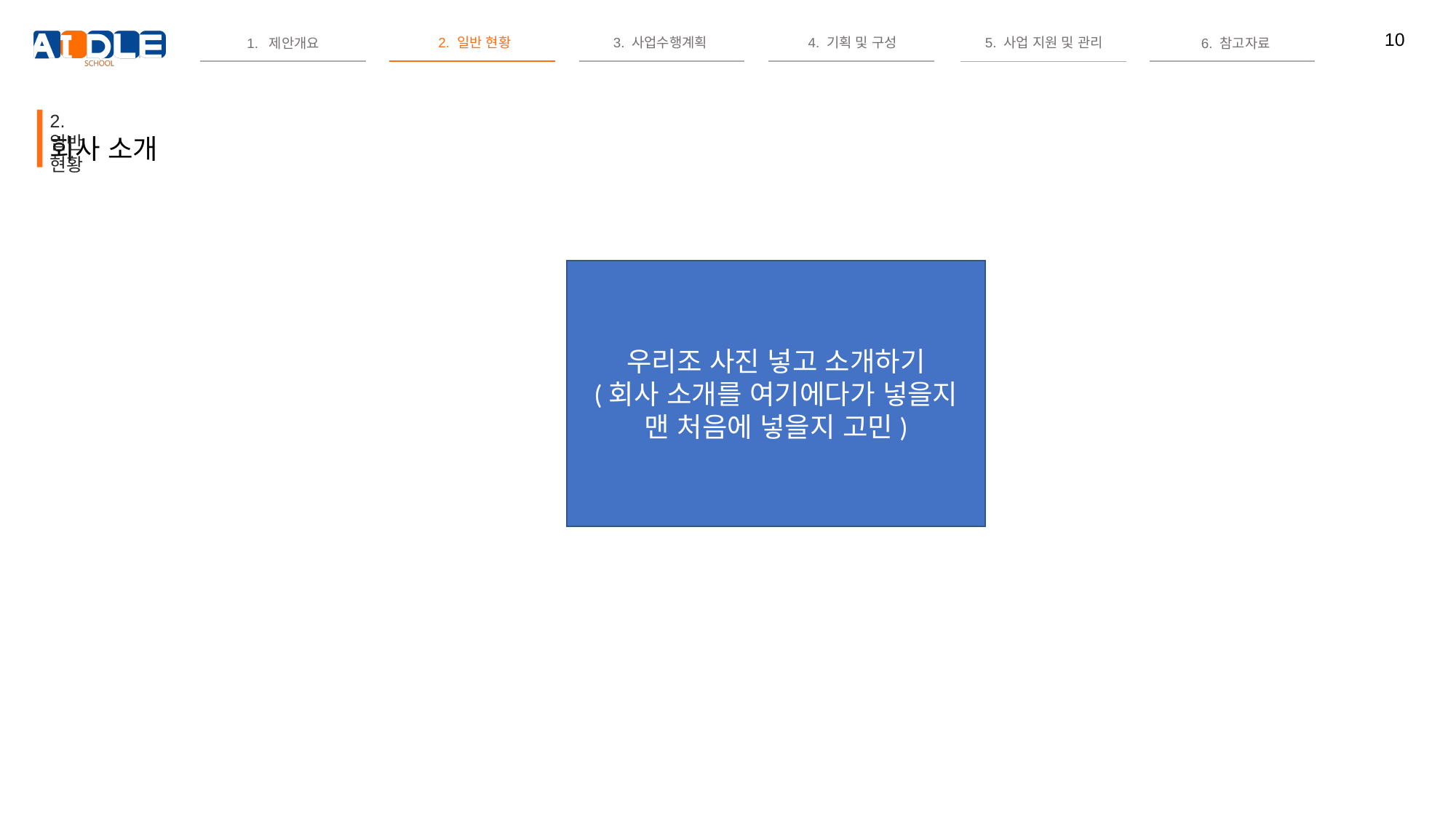

2. 일반 현황
회사 소개
우리조 사진 넣고 소개하기
(회사 소개를 여기에다가 넣을지
맨 처음에 넣을지 고민)